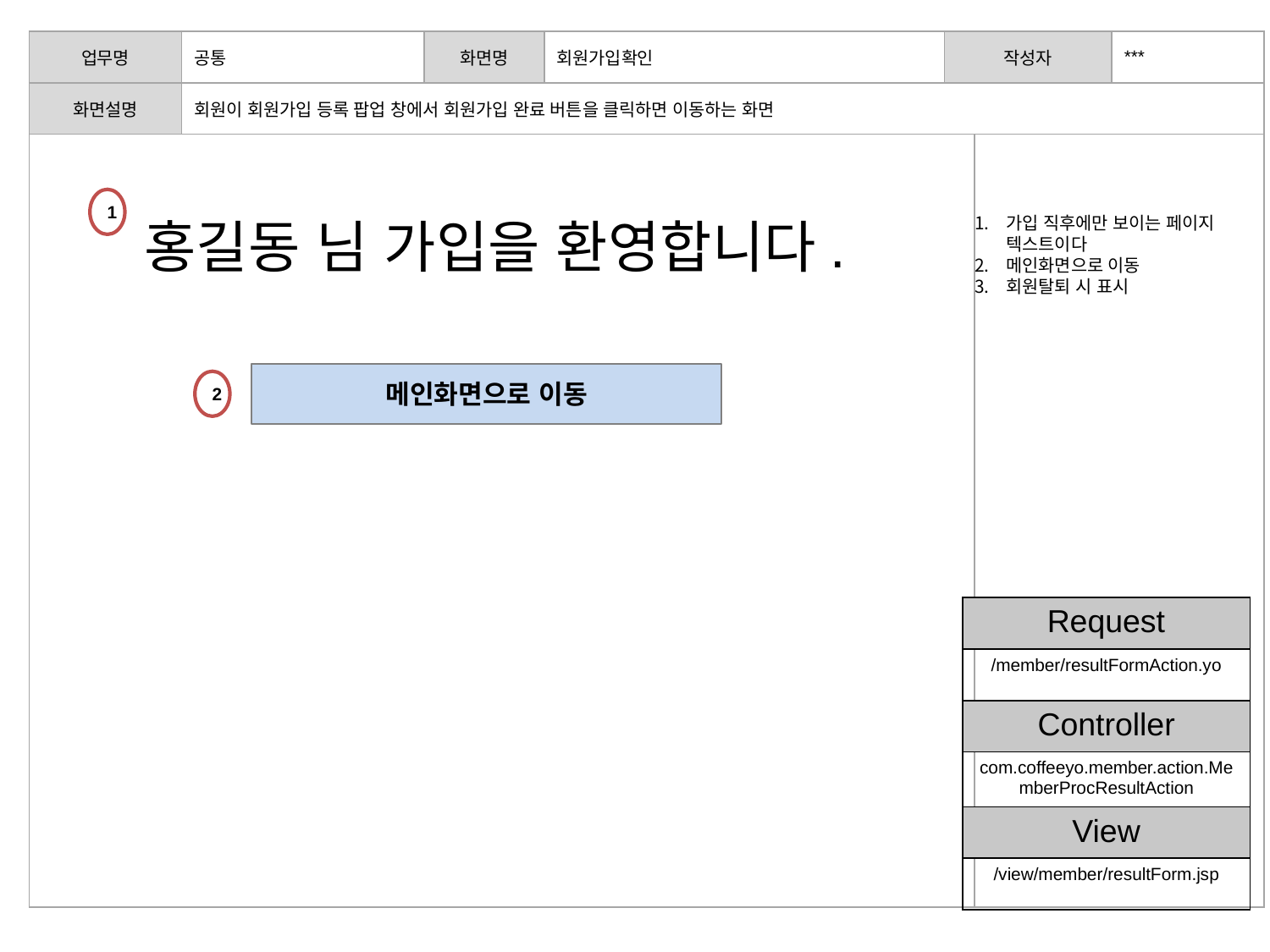

| 업무명 | 공통 | 화면명 | 회원가입확인 | 작성자 |  | \*\*\* |
| --- | --- | --- | --- | --- | --- | --- |
| 화면설명 | 회원이 회원가입 등록 팝업 창에서 회원가입 완료 버튼을 클릭하면 이동하는 화면 |  |  |  |  |  |
|  |  |  |  |  |  |  |
1
1
홍길동 님 가입을 환영합니다.
가입 직후에만 보이는 페이지 텍스트이다
메인화면으로 이동
회원탈퇴 시 표시

메인화면으로 이동
6
2
7
| Request |
| --- |
| /member/resultFormAction.yo |
| Controller |
| com.coffeeyo.member.action.MemberProcResultAction |
| View |
| /view/member/resultForm.jsp |